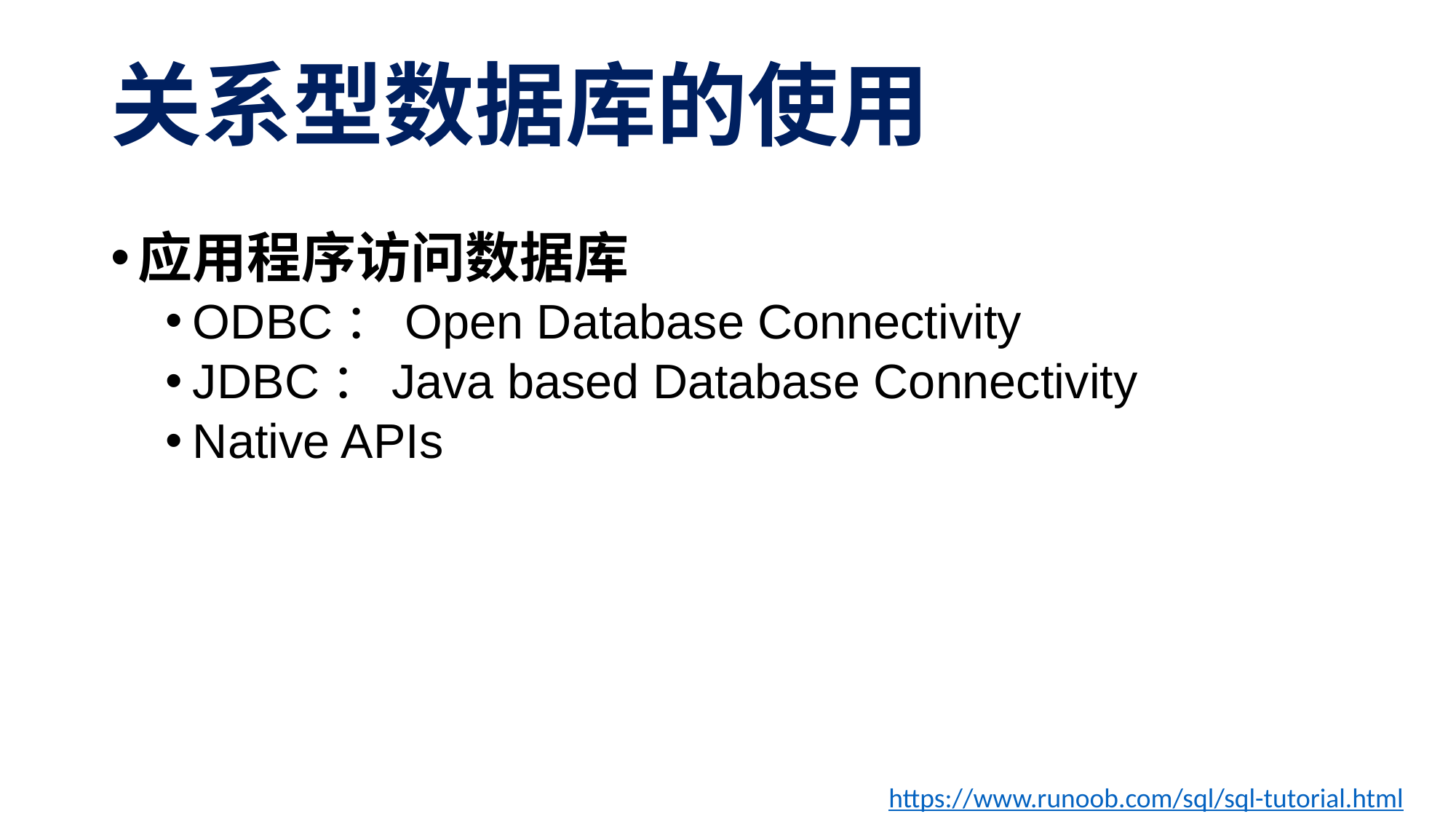

# 关系型数据库的使用
应用程序访问数据库
ODBC：Open Database Connectivity
JDBC：Java based Database Connectivity
Native APIs
https://www.runoob.com/sql/sql-tutorial.html